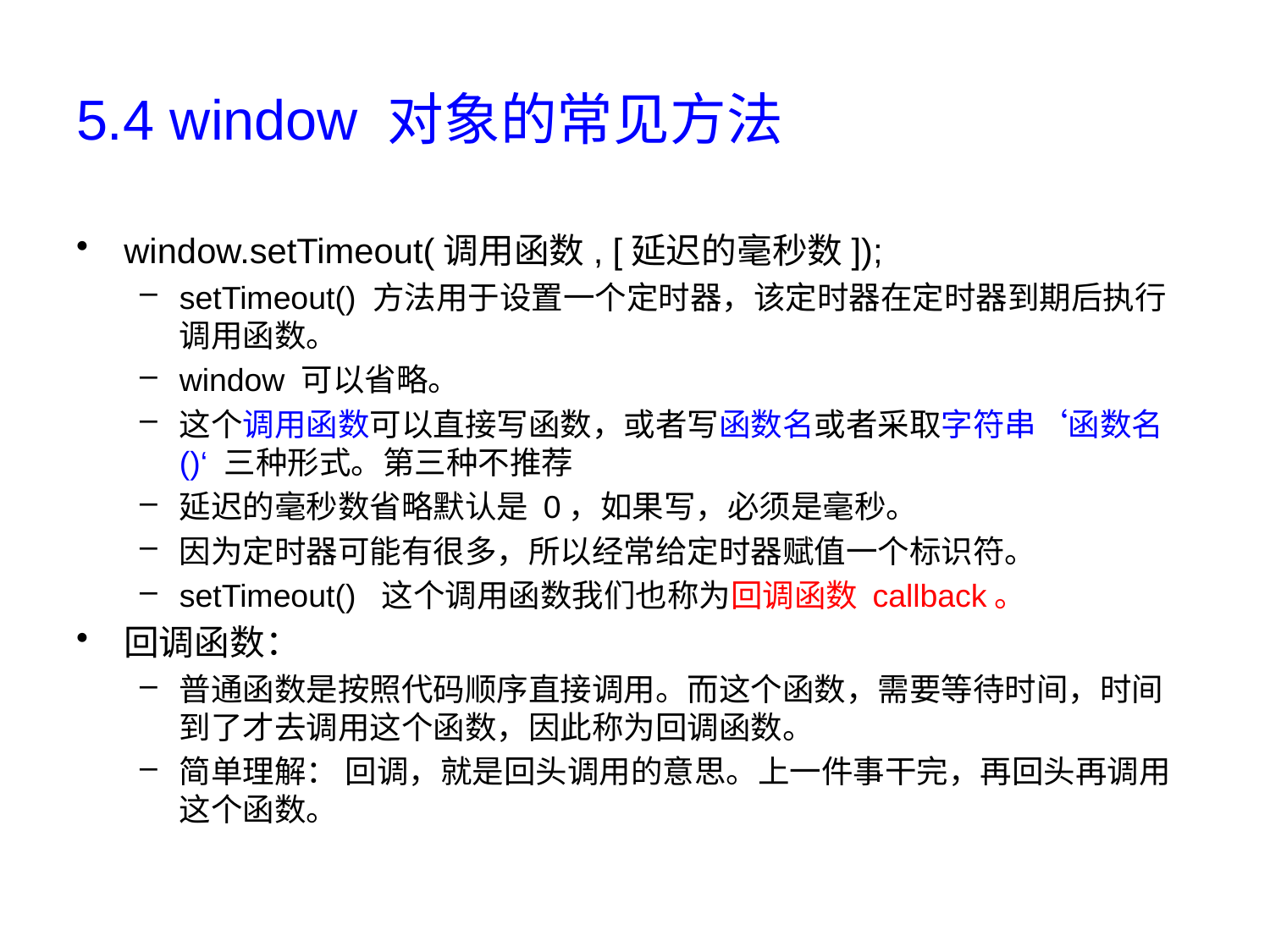

# 5.4 window 对象的常见方法
window.setTimeout(调用函数, [延迟的毫秒数]);
setTimeout() 方法用于设置一个定时器，该定时器在定时器到期后执行调用函数。
window 可以省略。
这个调用函数可以直接写函数，或者写函数名或者采取字符串‘函数名()‘ 三种形式。第三种不推荐
延迟的毫秒数省略默认是 0，如果写，必须是毫秒。
因为定时器可能有很多，所以经常给定时器赋值一个标识符。
setTimeout()  这个调用函数我们也称为回调函数 callback。
回调函数：
普通函数是按照代码顺序直接调用。而这个函数，需要等待时间，时间到了才去调用这个函数，因此称为回调函数。
简单理解： 回调，就是回头调用的意思。上一件事干完，再回头再调用这个函数。